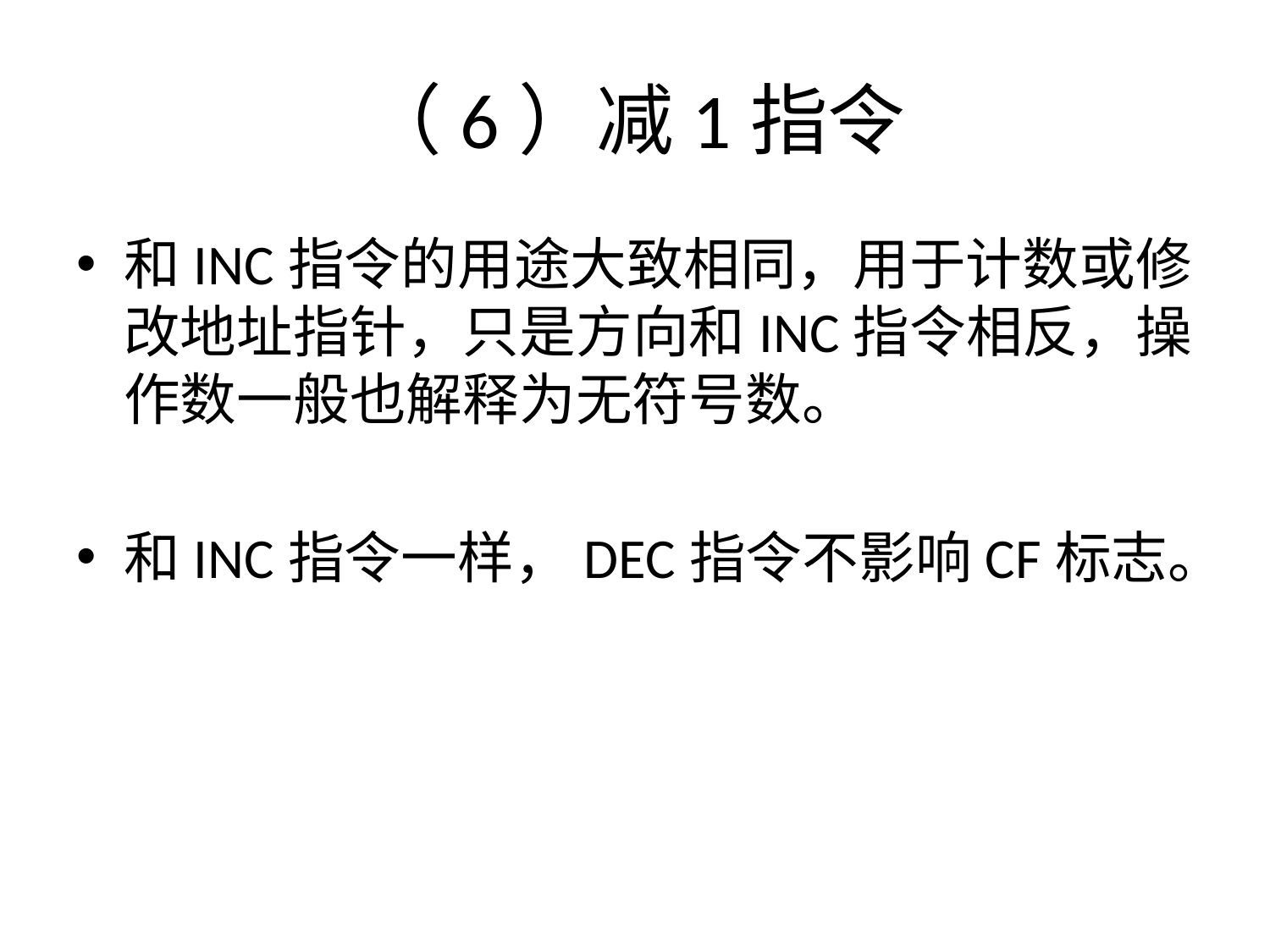

# （6）减1指令
和INC指令的用途大致相同，用于计数或修改地址指针，只是方向和INC指令相反，操作数一般也解释为无符号数。

和INC指令一样，DEC指令不影响CF标志。